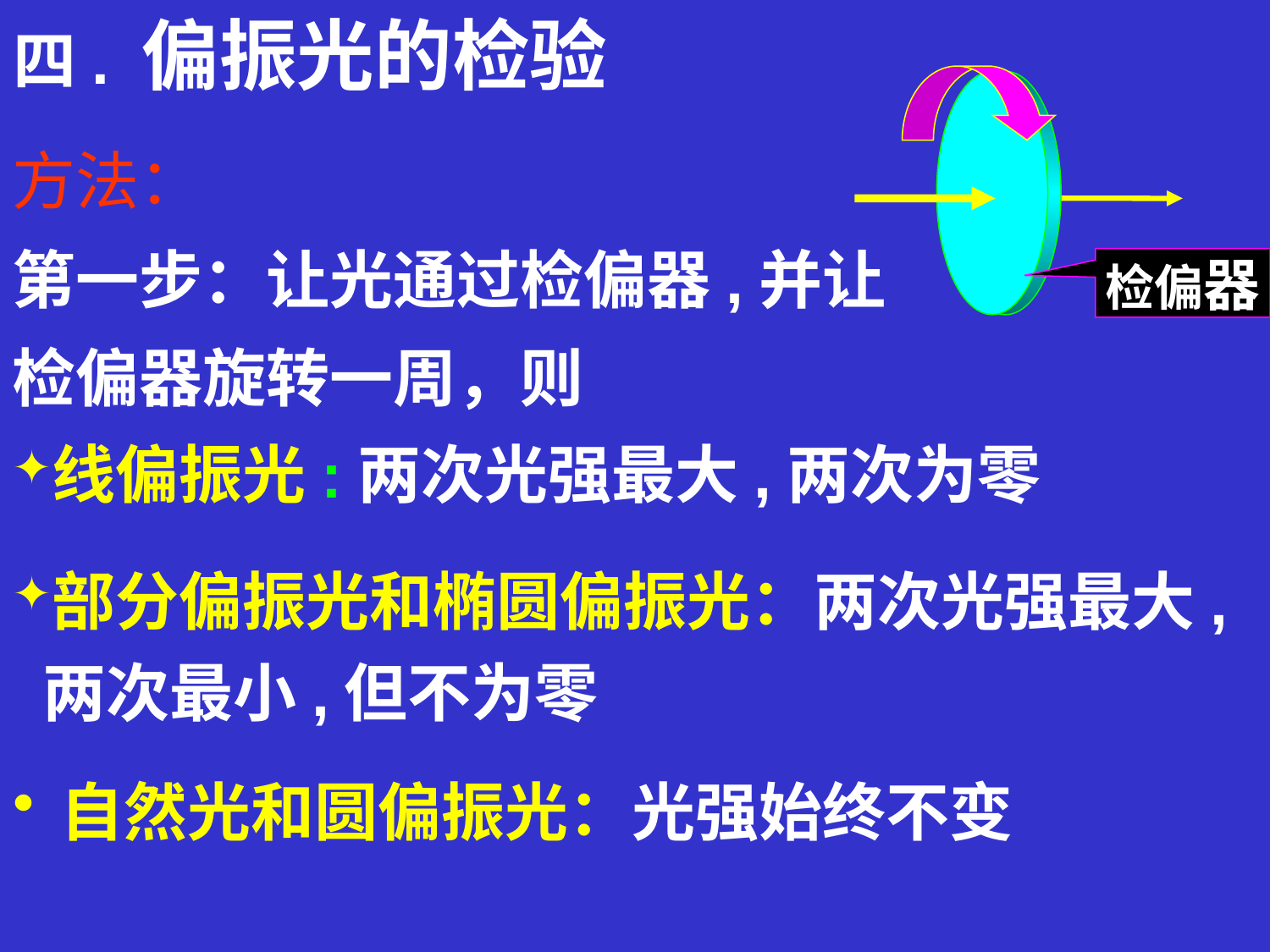

四. 偏振光的检验

检偏器
#
方法：
第一步：让光通过检偏器,并让检偏器旋转一周，则

线偏振光:两次光强最大,两次为零
部分偏振光和椭圆偏振光：两次光强最大,两次最小,但不为零
自然光和圆偏振光：光强始终不变